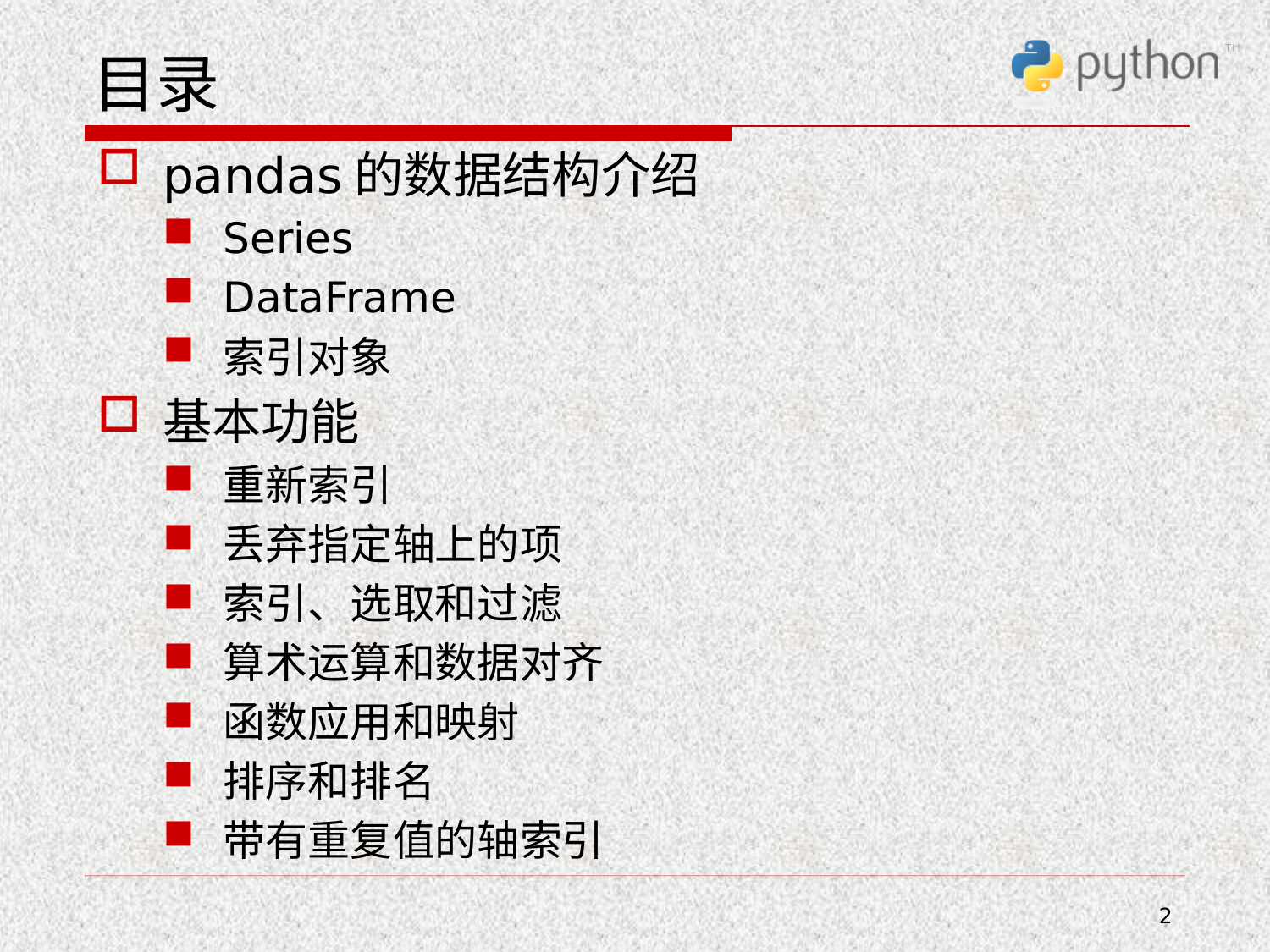

# 目录
pandas的数据结构介绍
Series
DataFrame
索引对象
基本功能
重新索引
丢弃指定轴上的项
索引、选取和过滤
算术运算和数据对齐
函数应用和映射
排序和排名
带有重复值的轴索引
2